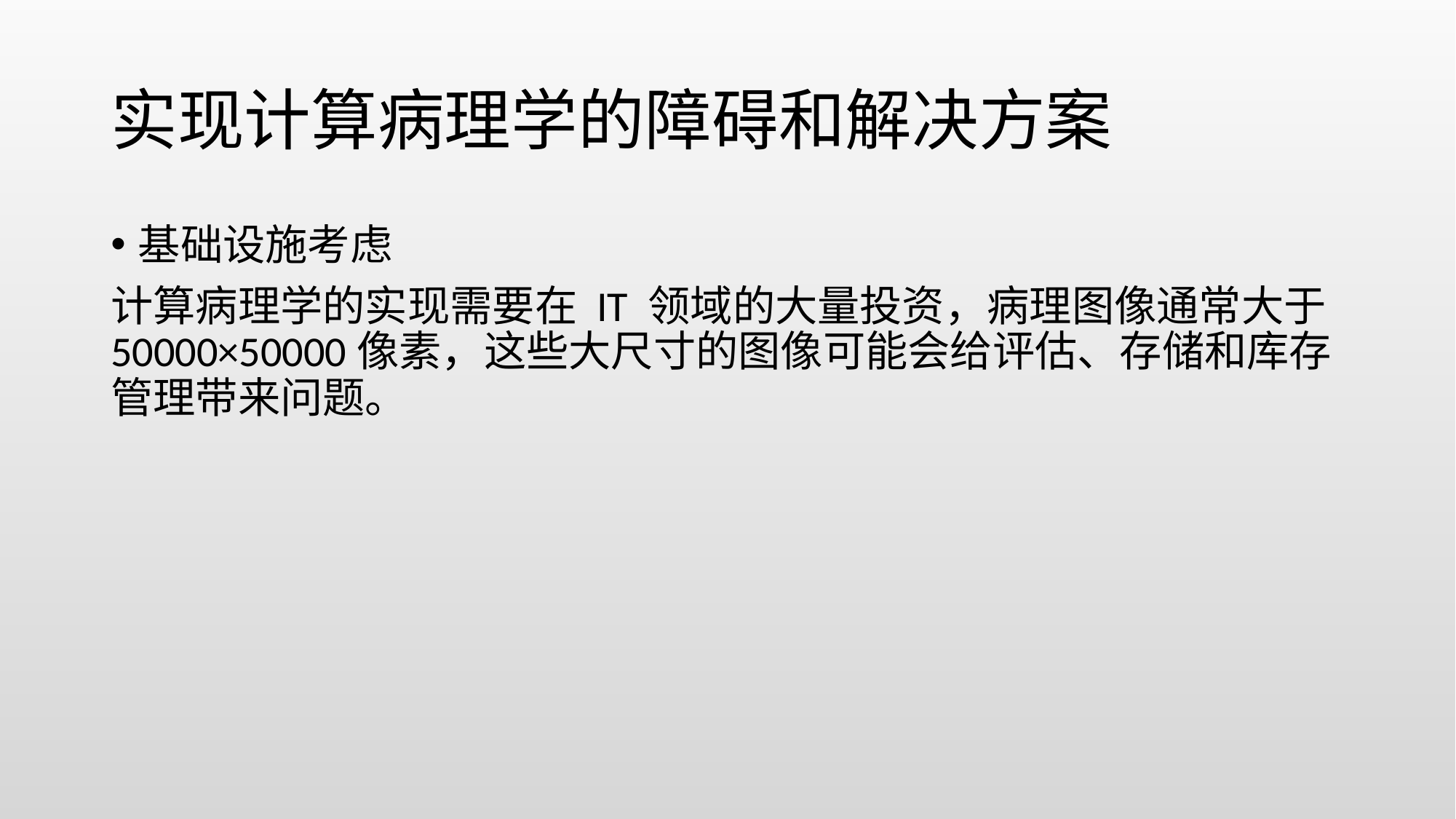

# 实现计算病理学的障碍和解决方案
基础设施考虑
计算病理学的实现需要在 IT 领域的大量投资，病理图像通常大于50000×50000像素，这些大尺寸的图像可能会给评估、存储和库存管理带来问题。